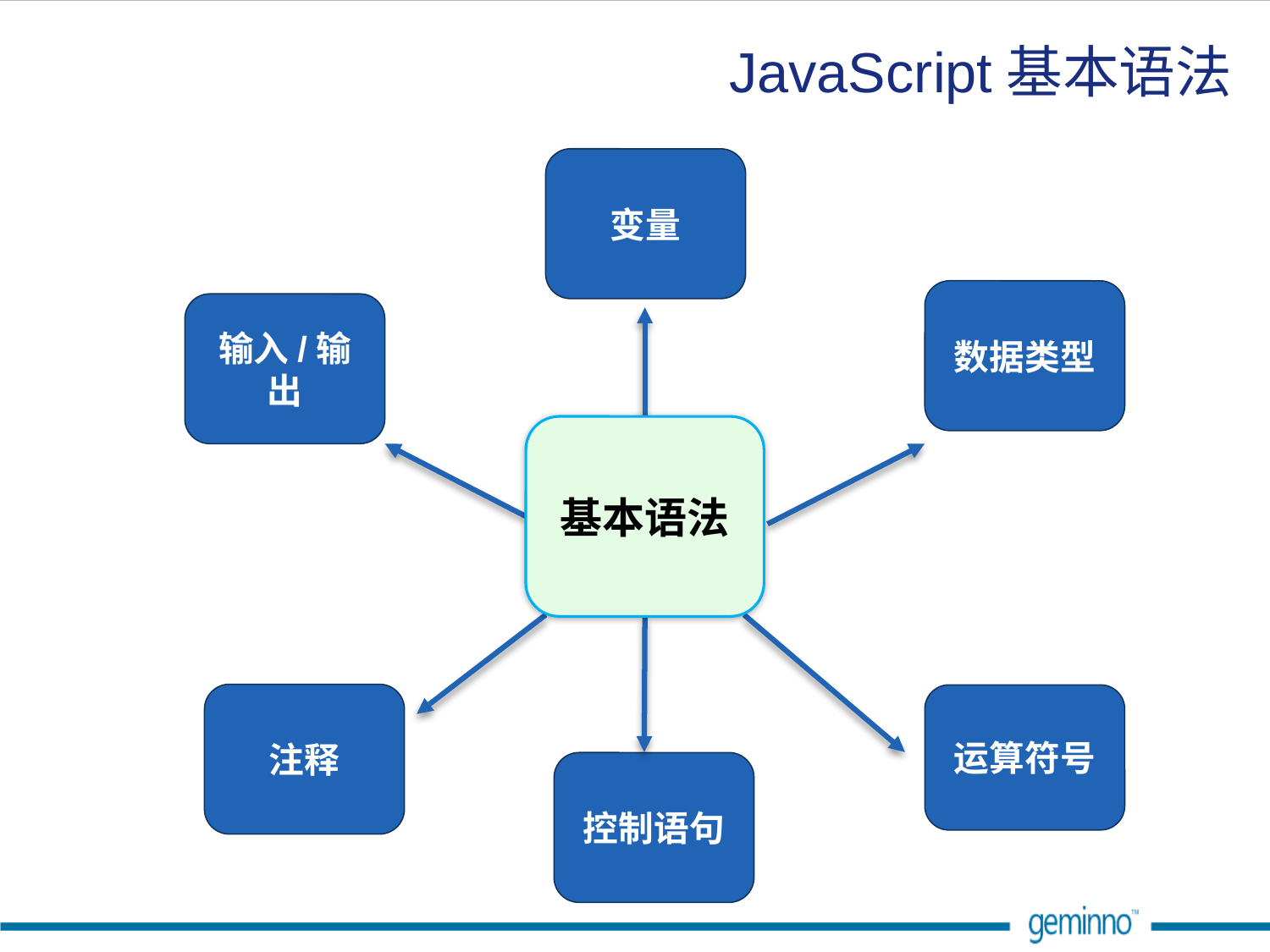

# JavaScript基本语法
变量
数据类型
输入/输出
基本语法
注释

运算符号

控制语句